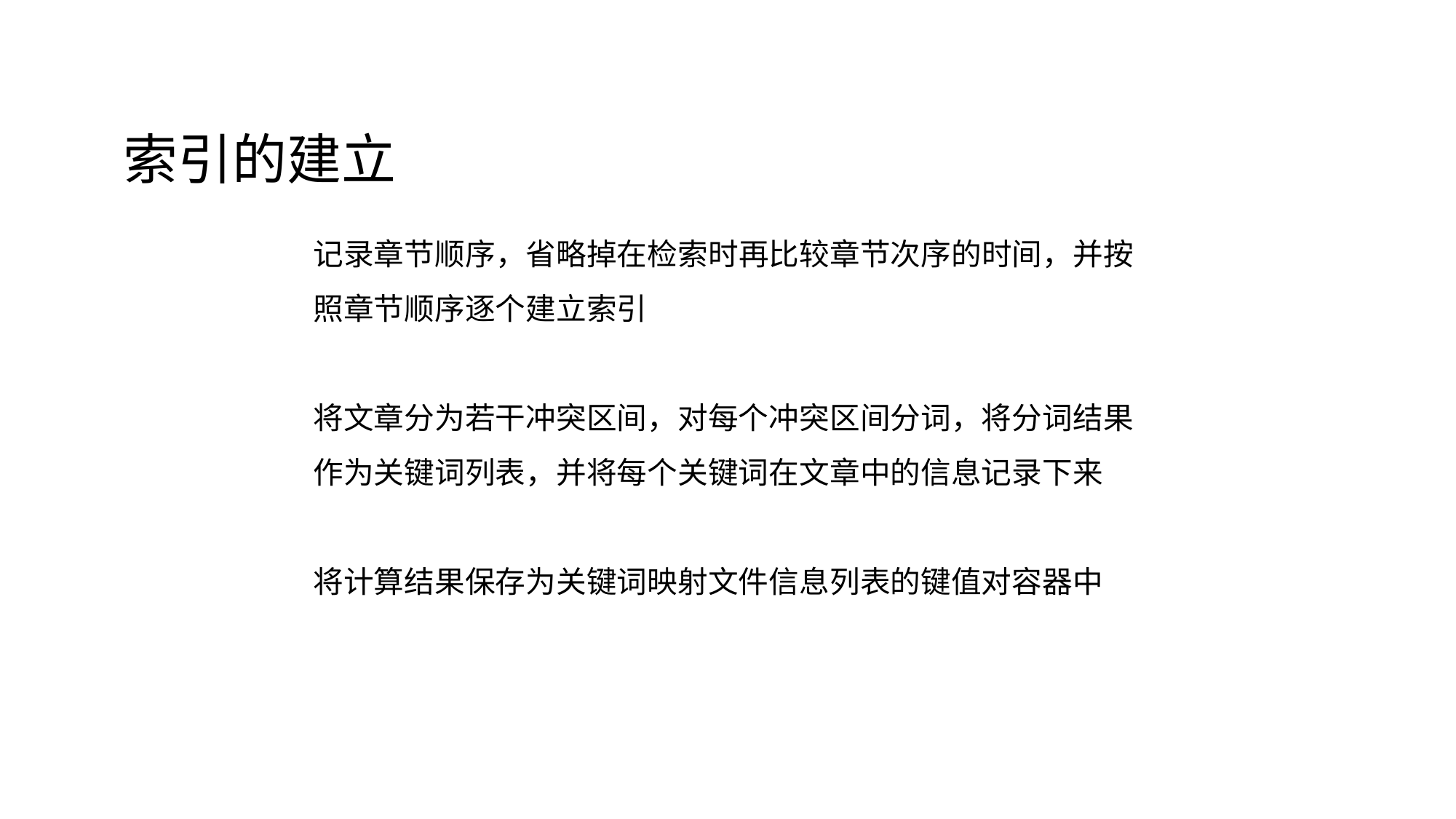

索引的建立
记录章节顺序，省略掉在检索时再比较章节次序的时间，并按照章节顺序逐个建立索引

将文章分为若干冲突区间，对每个冲突区间分词，将分词结果作为关键词列表，并将每个关键词在文章中的信息记录下来

将计算结果保存为关键词映射文件信息列表的键值对容器中